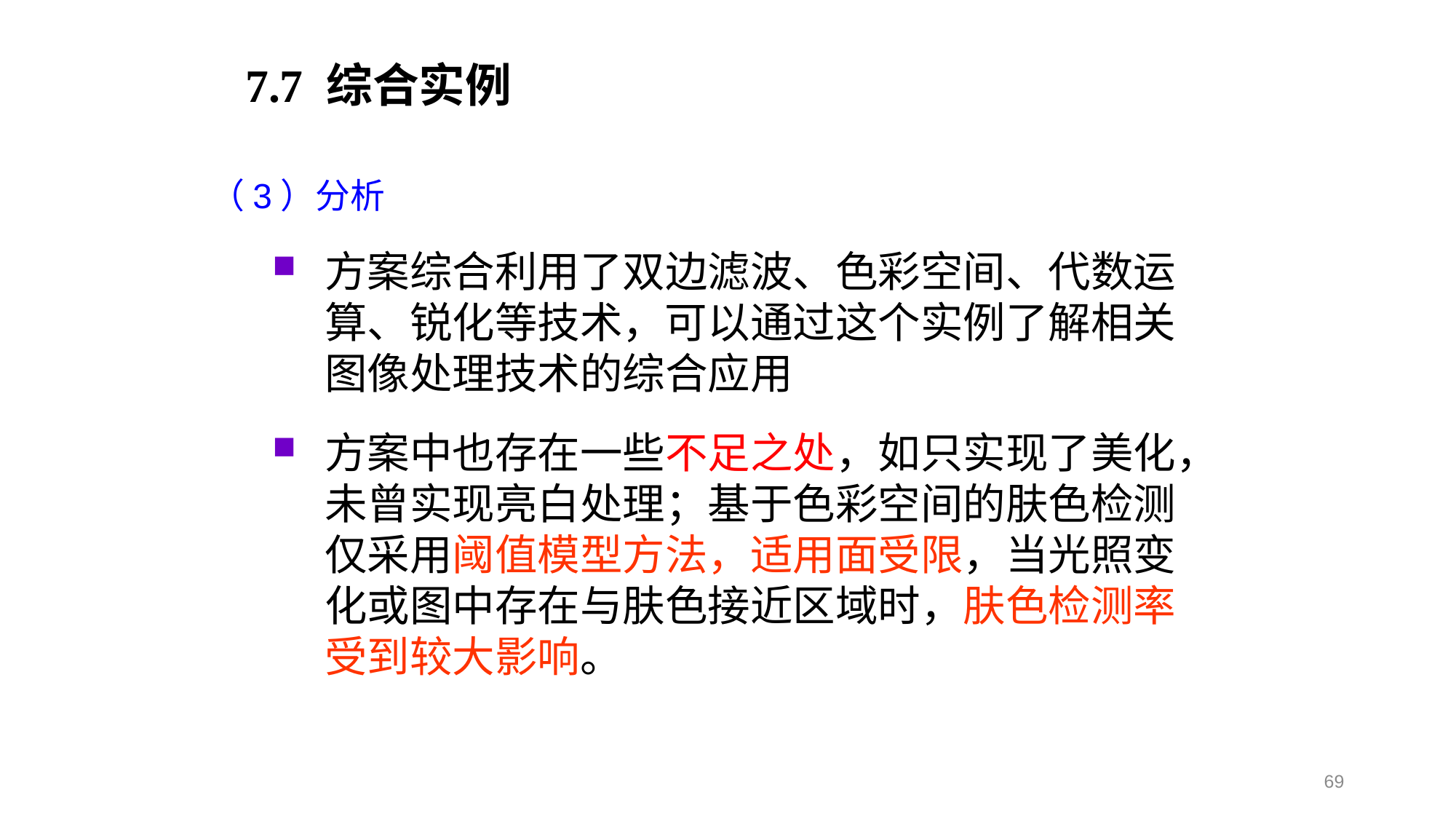

7.7 综合实例
（3）分析
方案综合利用了双边滤波、色彩空间、代数运算、锐化等技术，可以通过这个实例了解相关图像处理技术的综合应用
方案中也存在一些不足之处，如只实现了美化，未曾实现亮白处理；基于色彩空间的肤色检测仅采用阈值模型方法，适用面受限，当光照变化或图中存在与肤色接近区域时，肤色检测率受到较大影响。
69